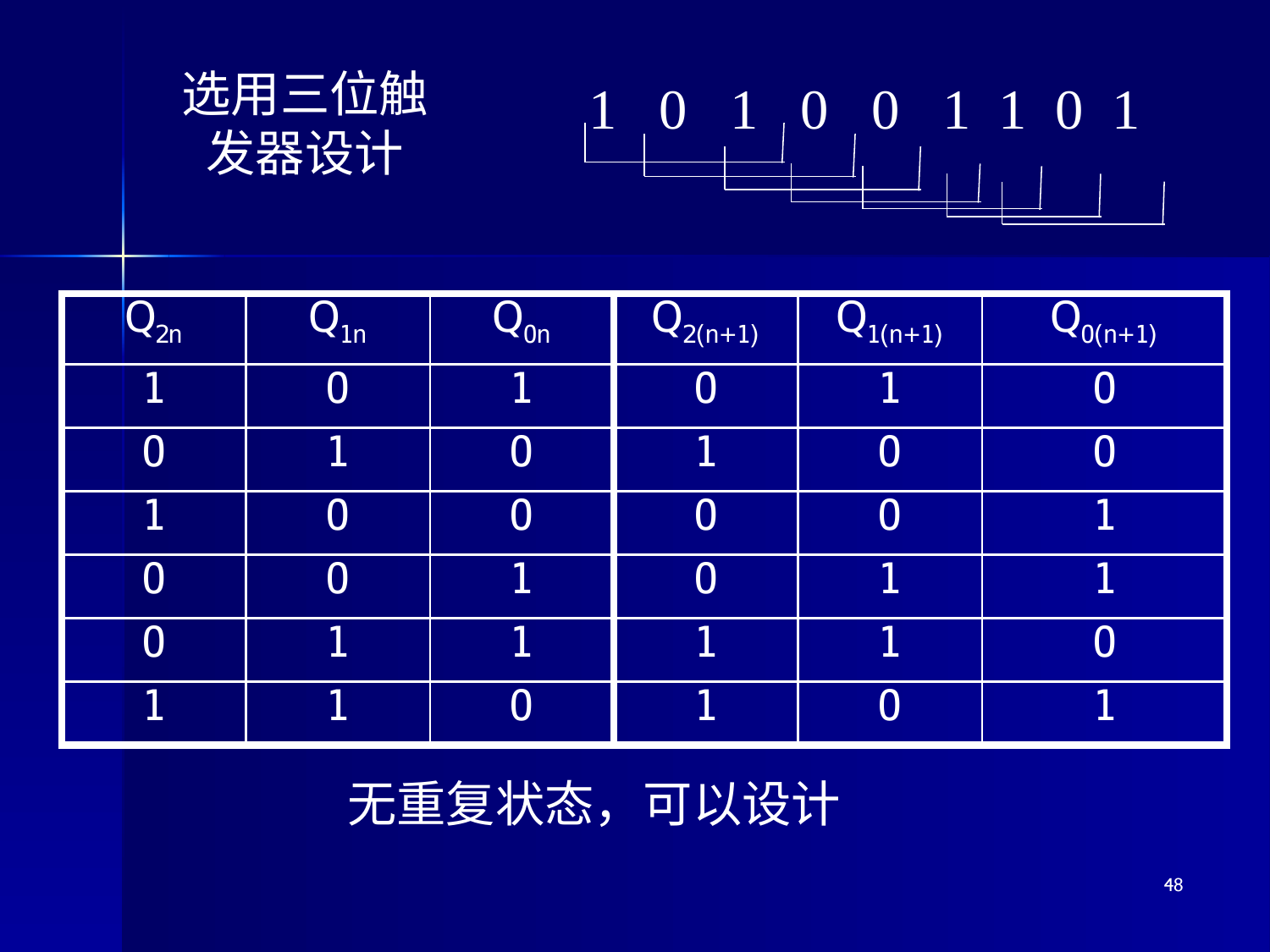

选用三位触发器设计
1   0   1   0   0   1  1  0  1
| Q2n | Q1n | Q0n | Q2(n+1) | Q1(n+1) | Q0(n+1) |
| --- | --- | --- | --- | --- | --- |
| 1 | 0 | 1 | 0 | 1 | 0 |
| 0 | 1 | 0 | 1 | 0 | 0 |
| 1 | 0 | 0 | 0 | 0 | 1 |
| 0 | 0 | 1 | 0 | 1 | 1 |
| 0 | 1 | 1 | 1 | 1 | 0 |
| 1 | 1 | 0 | 1 | 0 | 1 |
无重复状态，可以设计
48